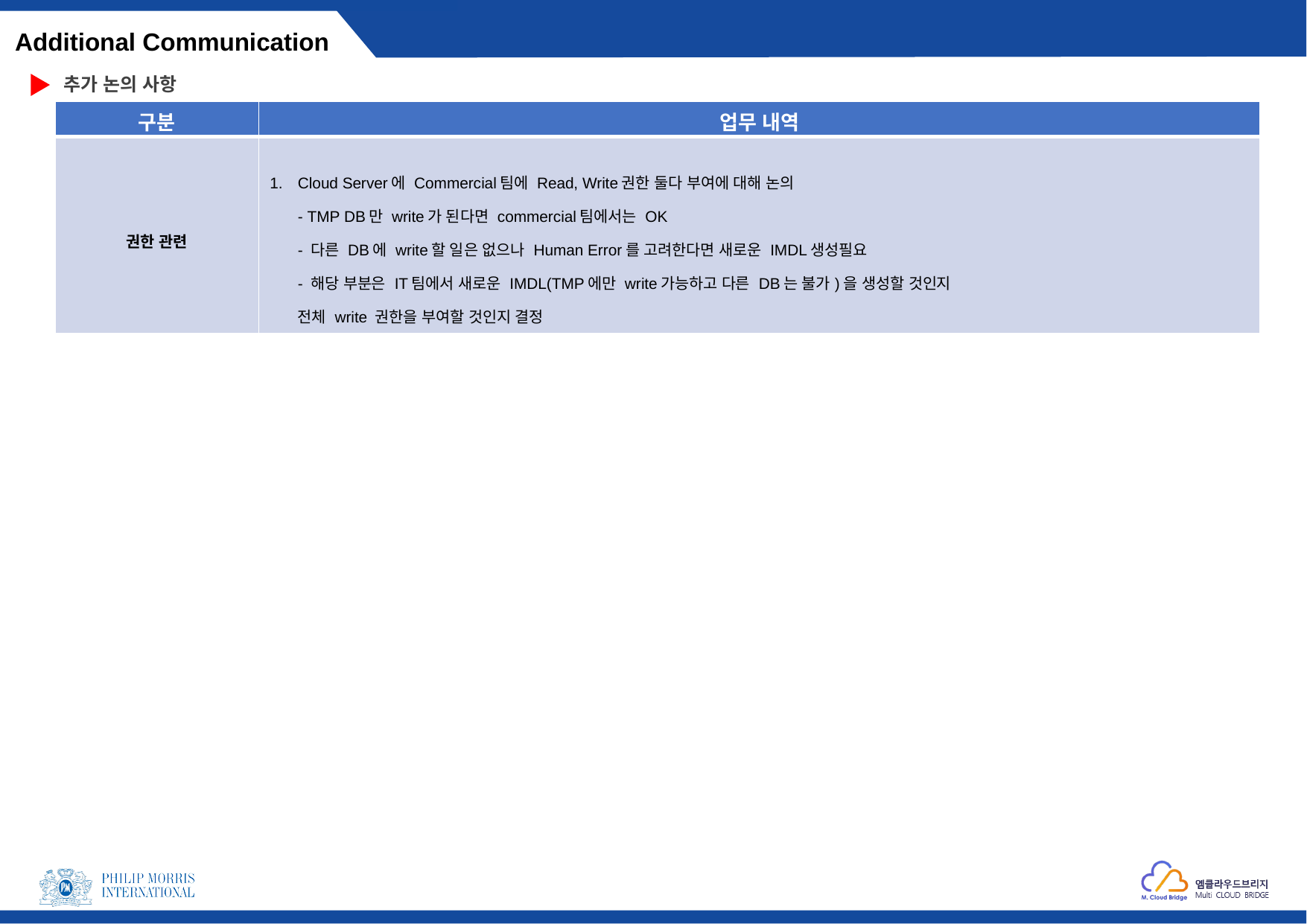

Additional Communication
추가 논의 사항

| 구분 | 업무 내역 |
| --- | --- |
| 권한 관련 | Cloud Server에 Commercial팀에 Read, Write권한 둘다 부여에 대해 논의 - TMP DB만 write가 된다면 commercial팀에서는 OK - 다른 DB에 write할 일은 없으나 Human Error를 고려한다면 새로운 IMDL생성필요 - 해당 부분은 IT팀에서 새로운 IMDL(TMP에만 write가능하고 다른 DB는 불가)을 생성할 것인지 전체 write 권한을 부여할 것인지 결정 |